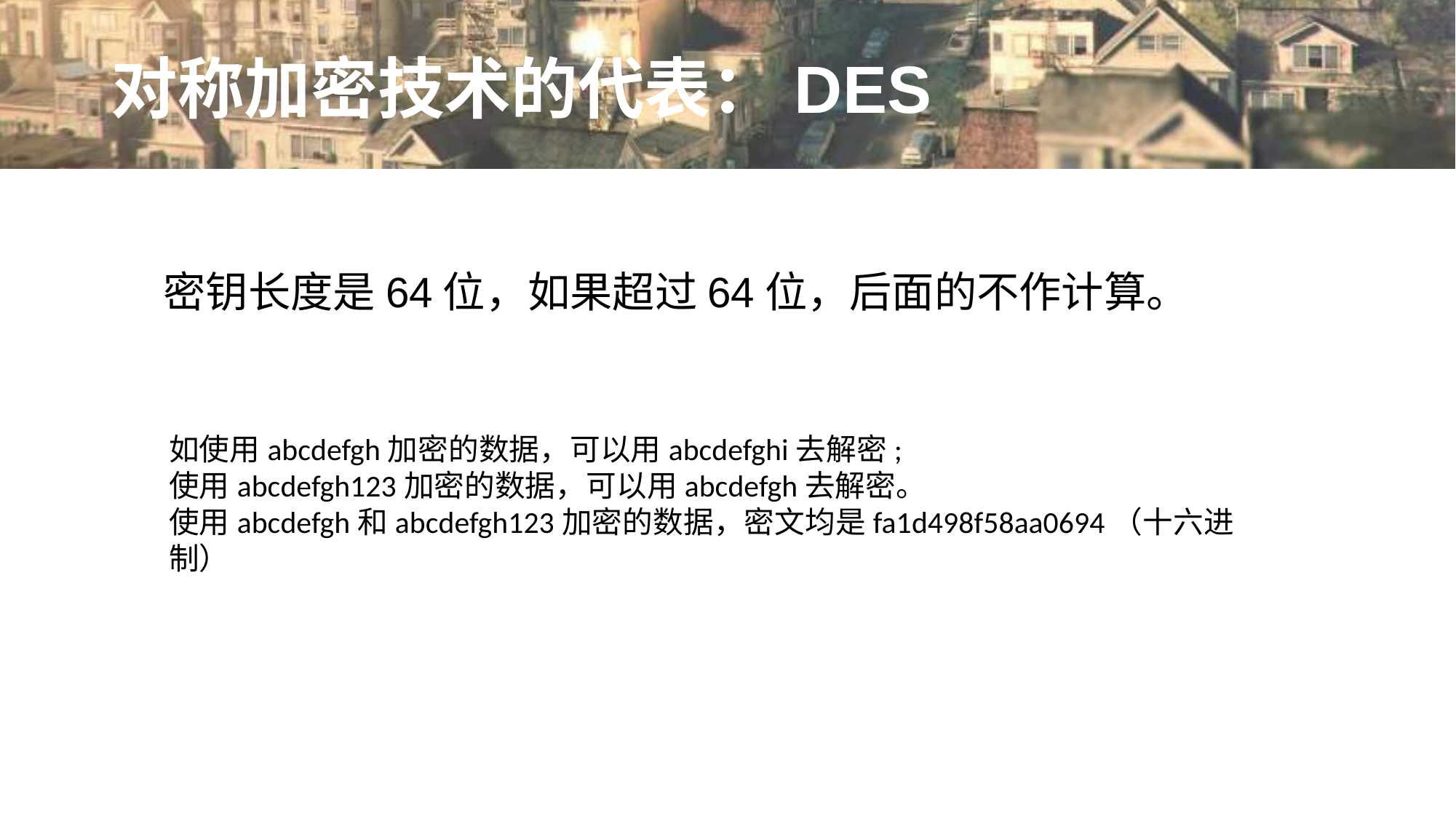

# 对称加密技术的代表：DES
密钥长度是64位，如果超过64位，后面的不作计算。

如使用abcdefgh加密的数据，可以用abcdefghi去解密;
使用abcdefgh123加密的数据，可以用abcdefgh去解密。
使用abcdefgh和abcdefgh123加密的数据，密文均是fa1d498f58aa0694（十六进制）